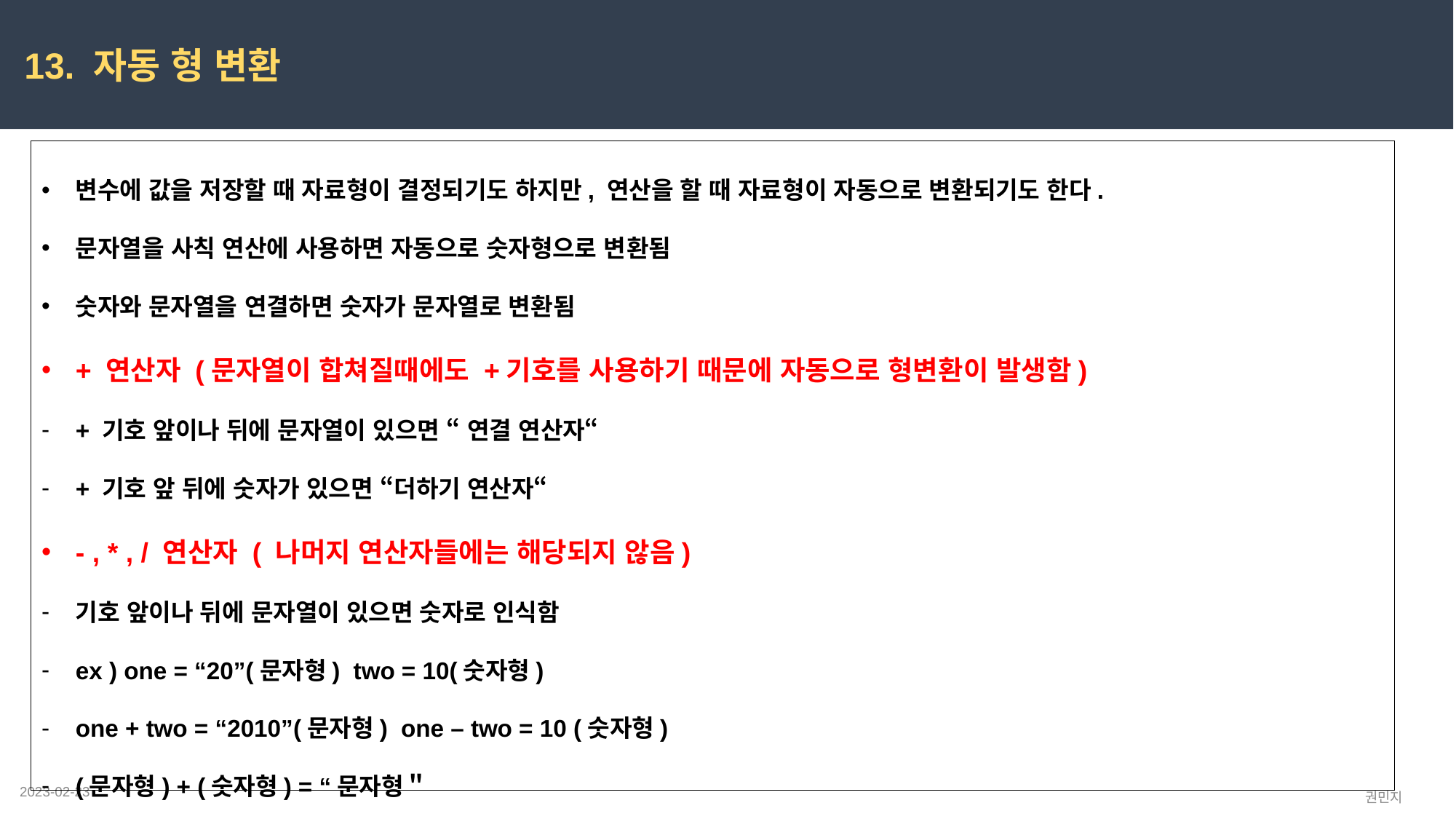

13. 자동 형 변환
변수에 값을 저장할 때 자료형이 결정되기도 하지만, 연산을 할 때 자료형이 자동으로 변환되기도 한다.
문자열을 사칙 연산에 사용하면 자동으로 숫자형으로 변환됨
숫자와 문자열을 연결하면 숫자가 문자열로 변환됨
+ 연산자 (문자열이 합쳐질때에도 +기호를 사용하기 때문에 자동으로 형변환이 발생함)
+ 기호 앞이나 뒤에 문자열이 있으면 “ 연결 연산자“
+ 기호 앞 뒤에 숫자가 있으면 “더하기 연산자“
- , * , / 연산자 ( 나머지 연산자들에는 해당되지 않음)
기호 앞이나 뒤에 문자열이 있으면 숫자로 인식함
ex ) one = “20”(문자형)  two = 10(숫자형)
one + two = “2010”(문자형)  one – two = 10 (숫자형)
(문자형) + (숫자형) = “문자형＂

2023-02-23
권민지